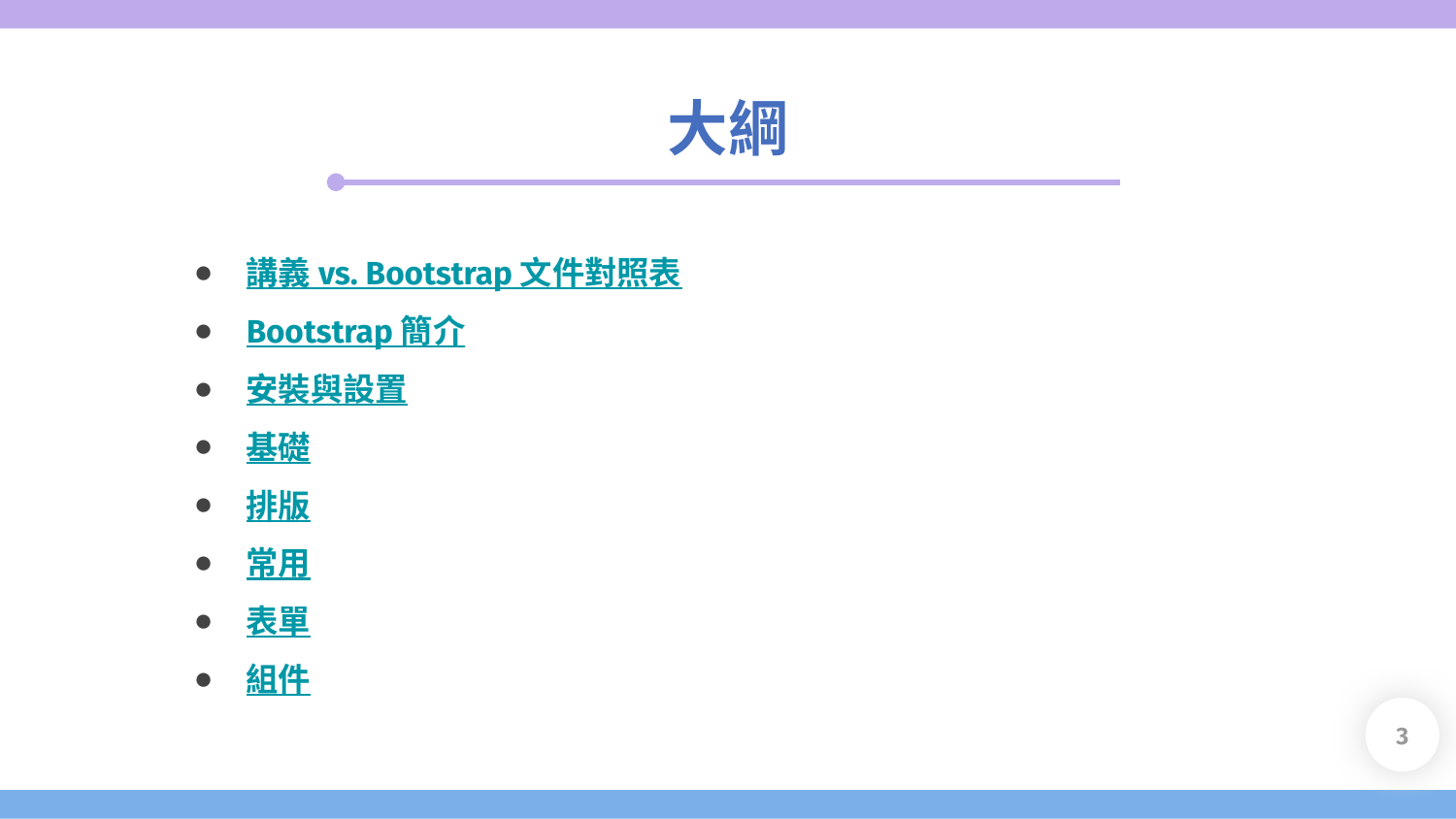

大綱
講義 vs. Bootstrap 文件對照表
Bootstrap 簡介
安裝與設置
基礎
排版
常用
表單
組件

3